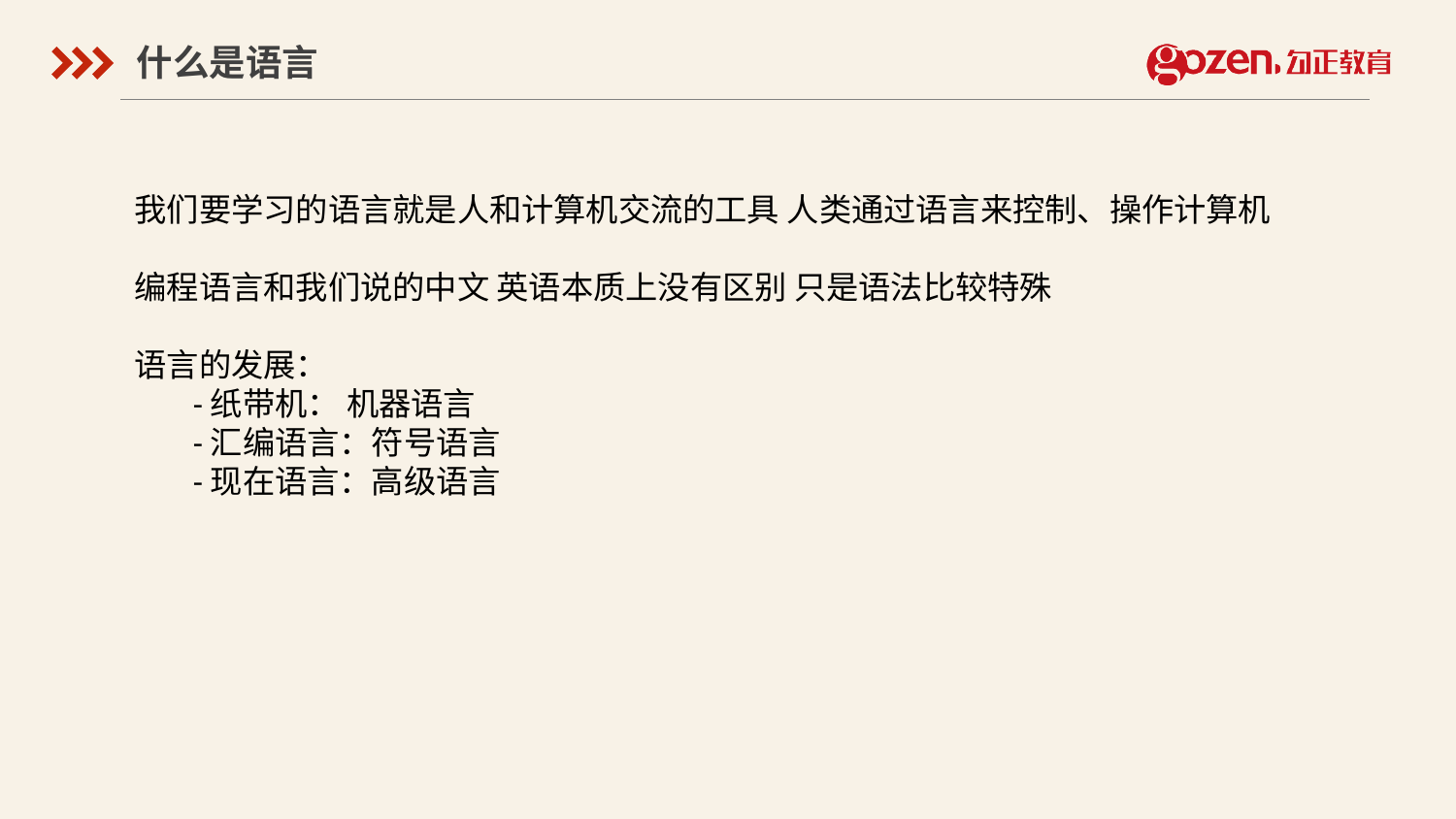

什么是语言

我们要学习的语言就是人和计算机交流的工具 人类通过语言来控制、操作计算机

编程语言和我们说的中文 英语本质上没有区别 只是语法比较特殊

语言的发展：
        -纸带机： 机器语言
        -汇编语言：符号语言
        -现在语言：高级语言